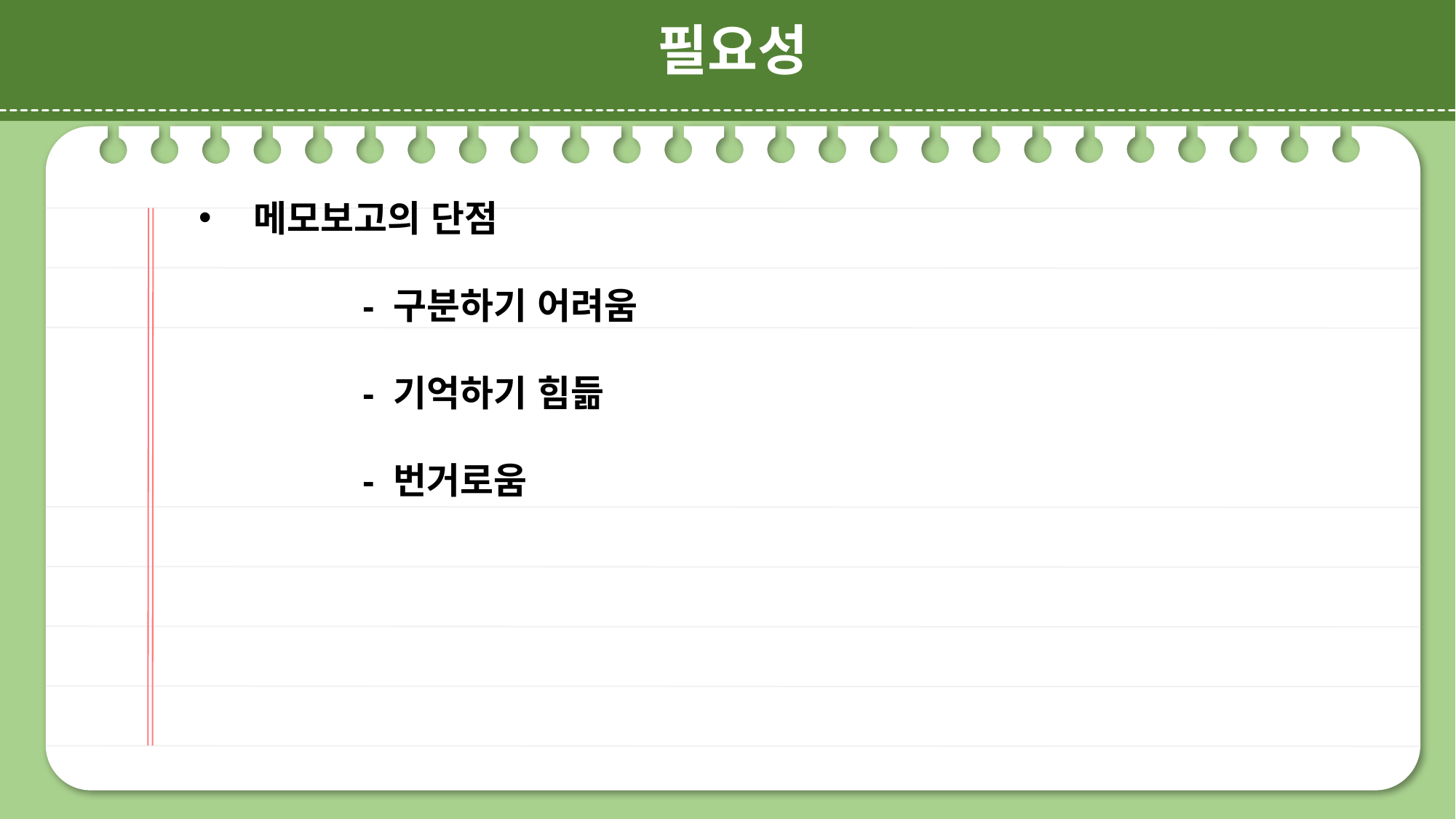

필요성
필요성

메모보고의 단점

	- 구분하기 어려움

	- 기억하기 힘듦

	- 번거로움